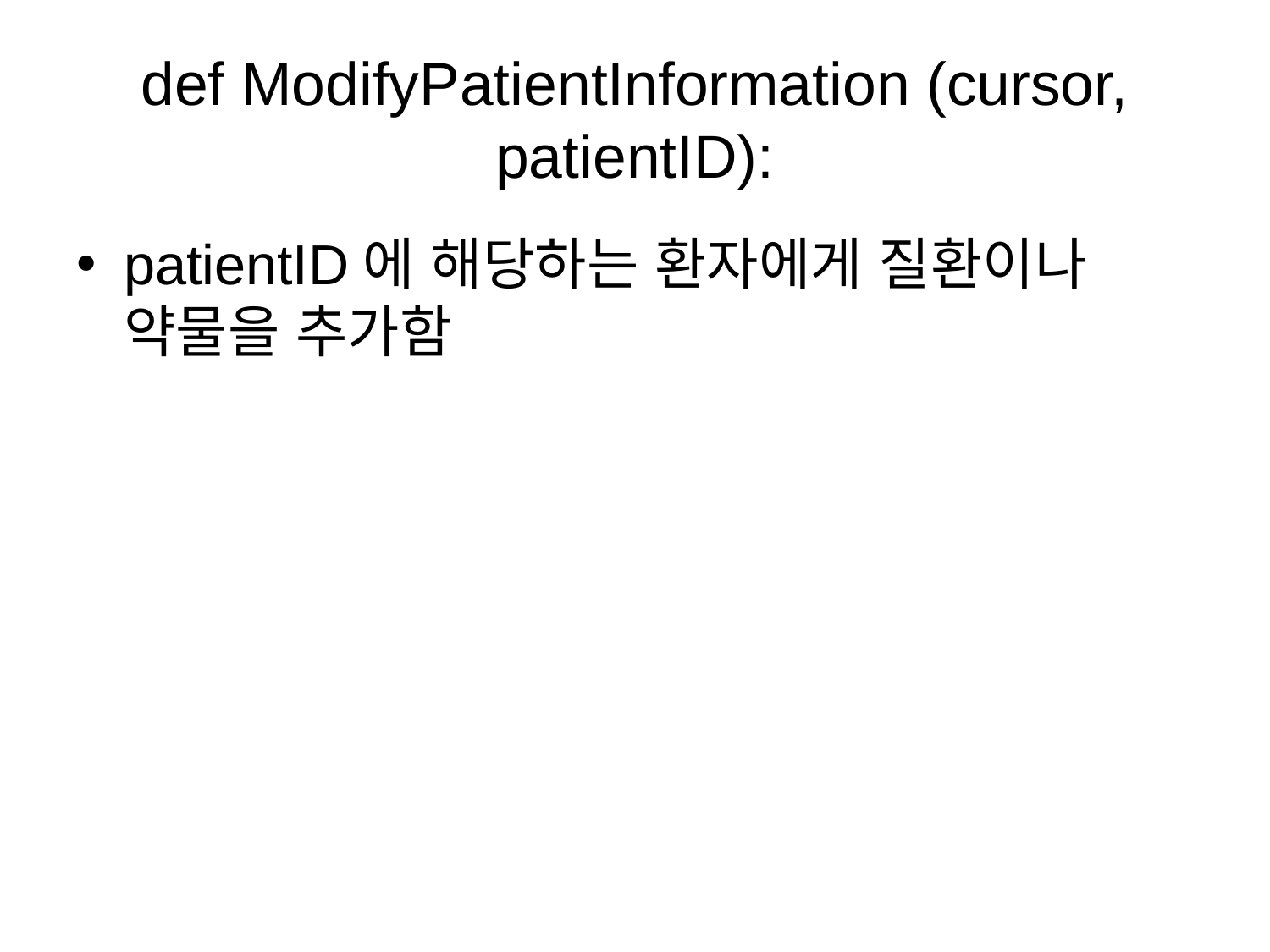

# def ModifyPatientInformation (cursor, patientID):
patientID에 해당하는 환자에게 질환이나 약물을 추가함